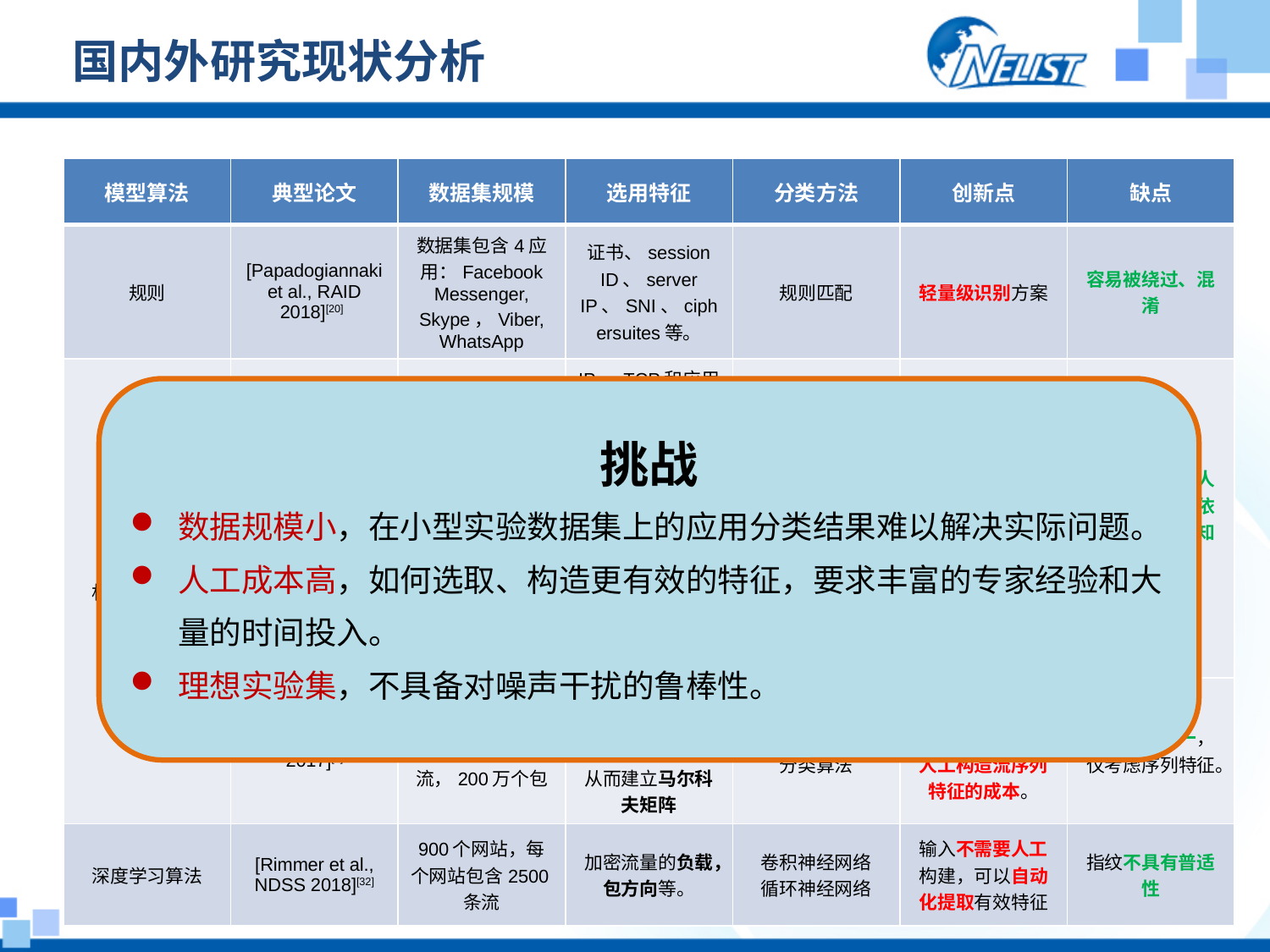

# 国内外研究现状分析
| 模型算法 | 典型论文 | 数据集规模 | 选用特征 | 分类方法 | 创新点 | 缺点 |
| --- | --- | --- | --- | --- | --- | --- |
| 规则 | [Papadogiannaki et al., RAID 2018][20] | 数据集包含4应用：Facebook Messenger, Skype，Viber,WhatsApp | 证书、session ID、server IP、SNI、ciphersuites等。 | 规则匹配 | 轻量级识别方案 | 容易被绕过、混淆 |
| 机器学习算法 | [Anderson et al. SIGKDD 2017][6] | TLS sessions 约24万条 | IP、TCP和应用层头域字段；包长度、时间、状态序列及整体、切分后的统计特征；熵值。 | 机器学习 分类算法 | 根据具体场景，选取合适的包/流的统计属性作为指纹，保证分类精度。 | 统计特征需要人工设计，往往依赖经验和专业知识。 |
|  | [Taylor et al., TIFS 2018][3] | 数据集包含110种应用，每条应用采集时间五分钟 | 将包组合/流切分成基本单元，然后计算基本单元的统计特征构建指纹 | 机器学习 分类算法 | 可以获得更多元数据和统计信息。 |  |
|  | [Shen et al.,TIFS 2017][9] | 数据集包含12种app，共13万条流，200万个包 | 序列中相邻两个数据包可以看作状态转移过程，从而建立马尔科夫矩阵 | 机器学习 分类算法 | 考虑流的序列性，一定程度上减少人工构造流序列特征的成本。 | 输入较为单一，仅考虑序列特征。 |
| 深度学习算法 | [Rimmer et al., NDSS 2018][32] | 900个网站，每个网站包含2500条流 | 加密流量的负载， 包方向等。 | 卷积神经网络 循环神经网络 | 输入不需要人工构建，可以自动化提取有效特征 | 指纹不具有普适性 |
挑战
数据规模小，在小型实验数据集上的应用分类结果难以解决实际问题。
人工成本高，如何选取、构造更有效的特征，要求丰富的专家经验和大量的时间投入。
理想实验集，不具备对噪声干扰的鲁棒性。